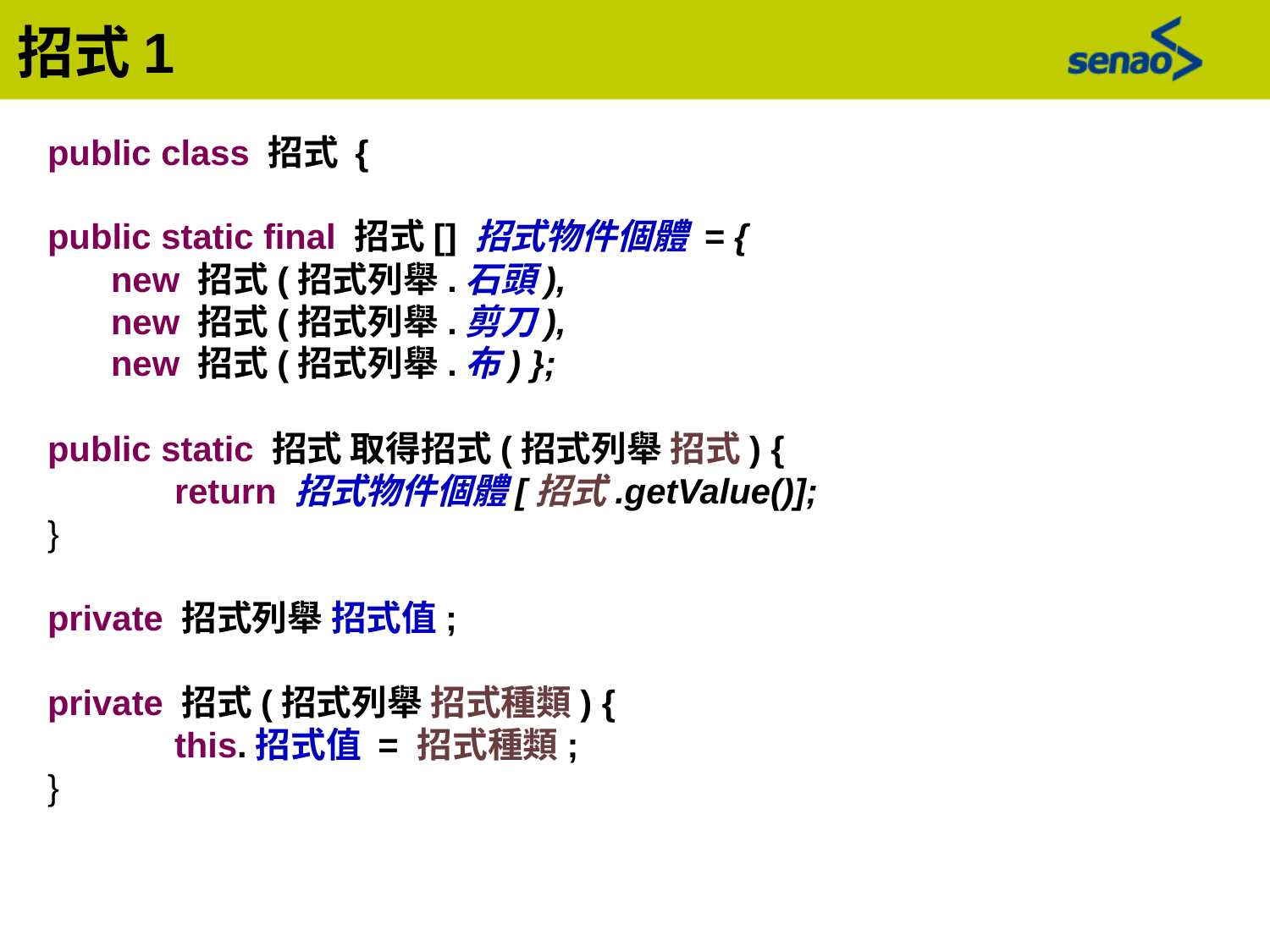

招式1
public class 招式 {

public static final 招式[] 招式物件個體 = {
new 招式(招式列舉.石頭),
new 招式(招式列舉.剪刀),
new 招式(招式列舉.布) };

public static 招式 取得招式(招式列舉 招式) {
	return 招式物件個體[招式.getValue()];
}

private 招式列舉 招式值;

private 招式(招式列舉 招式種類) {
	this.招式值 = 招式種類;
}